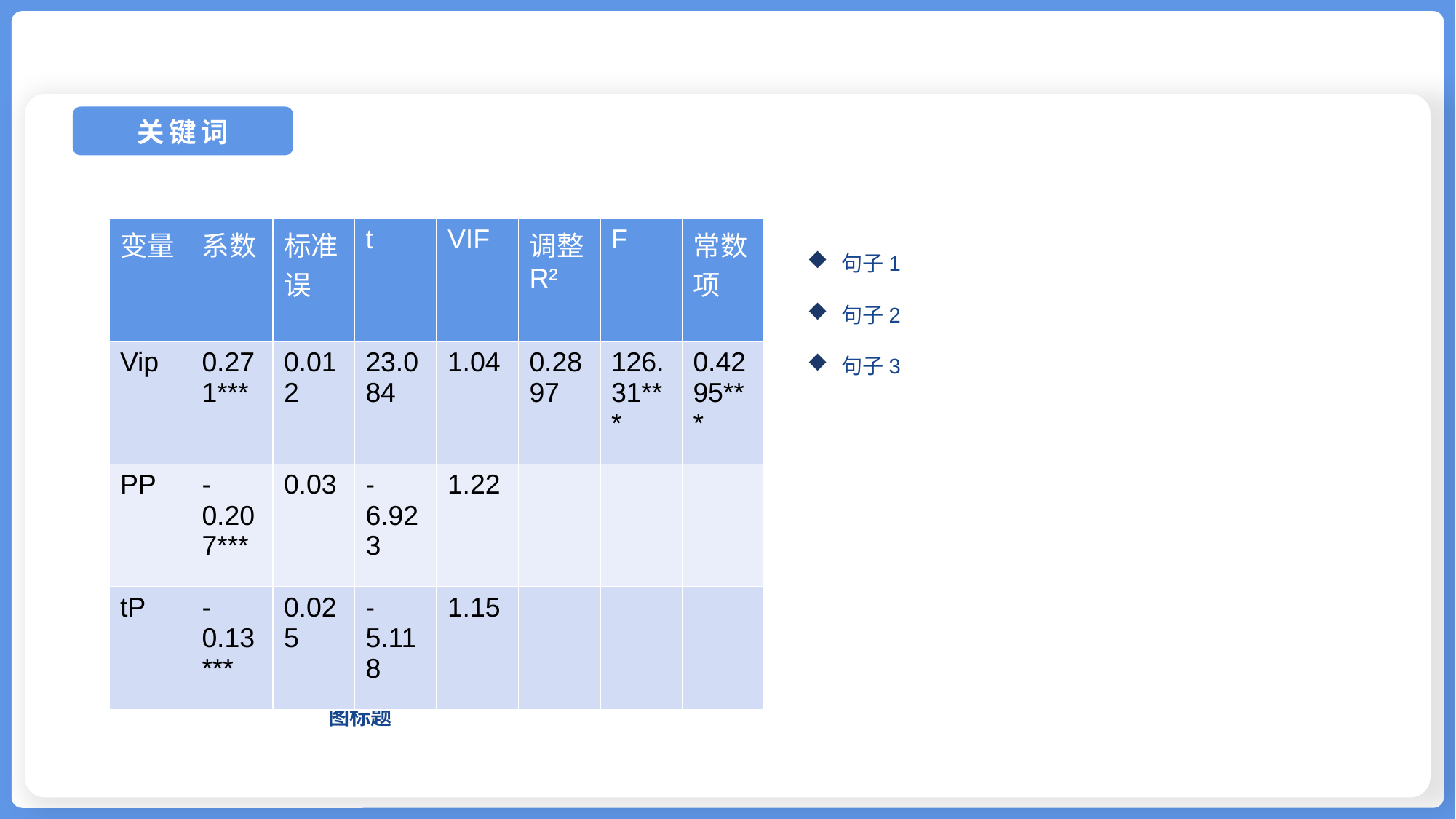

关键词
| 变量 | 系数 | 标准误 | t | VIF | 调整R² | F | 常数项 |
| --- | --- | --- | --- | --- | --- | --- | --- |
| Vip | 0.271\*\*\* | 0.012 | 23.084 | 1.04 | 0.2897 | 126.31\*\*\* | 0.4295\*\*\* |
| PP | -0.207\*\*\* | 0.03 | -6.923 | 1.22 |  |  |  |
| tP | -0.13\*\*\* | 0.025 | -5.118 | 1.15 |  |  |  |
句子1
句子2
句子3
图标题